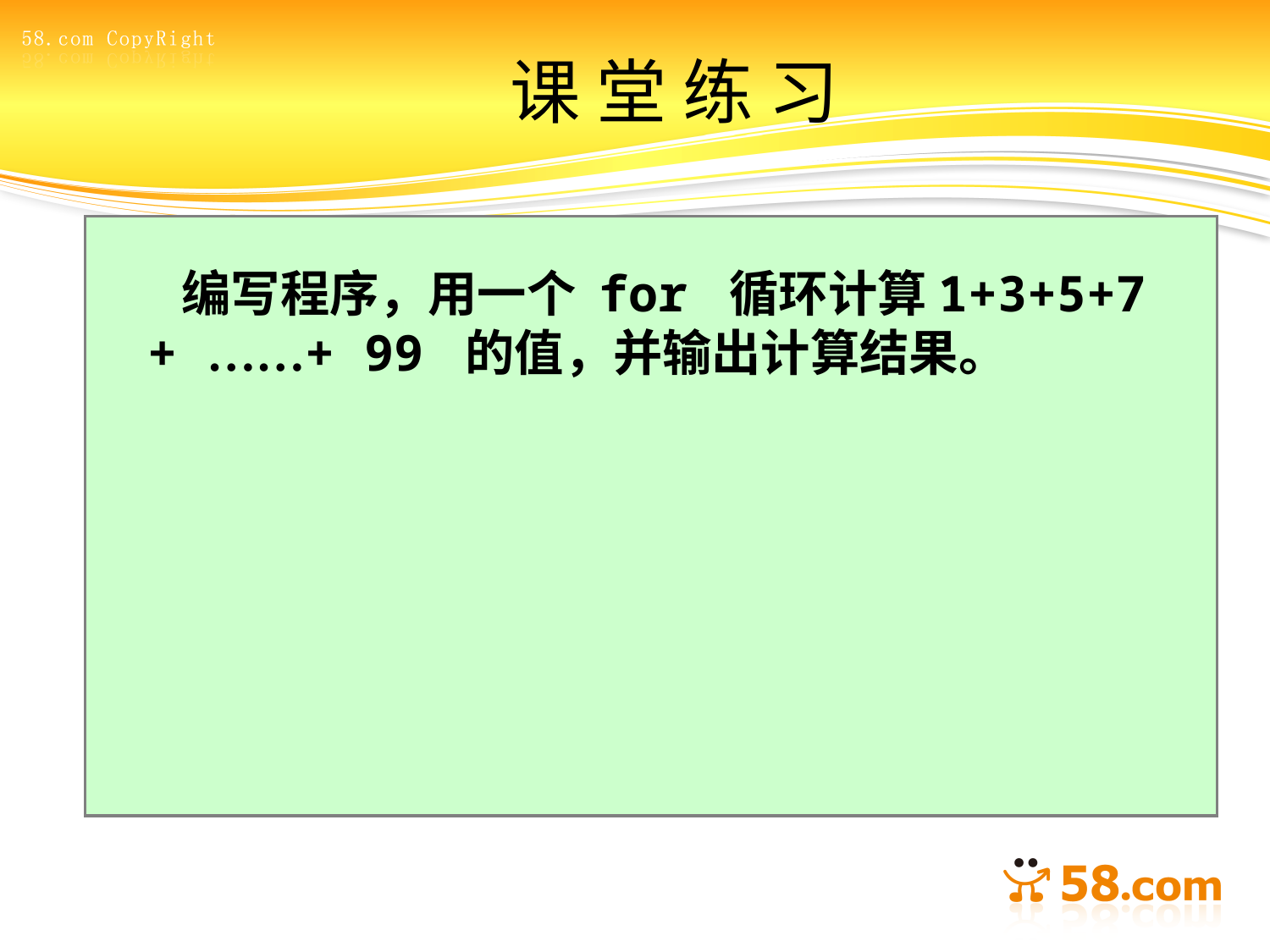

# 课 堂 练 习

  编写程序，用一个 for 循环计算1+3+5+7 + ……+ 99 的值，并输出计算结果。